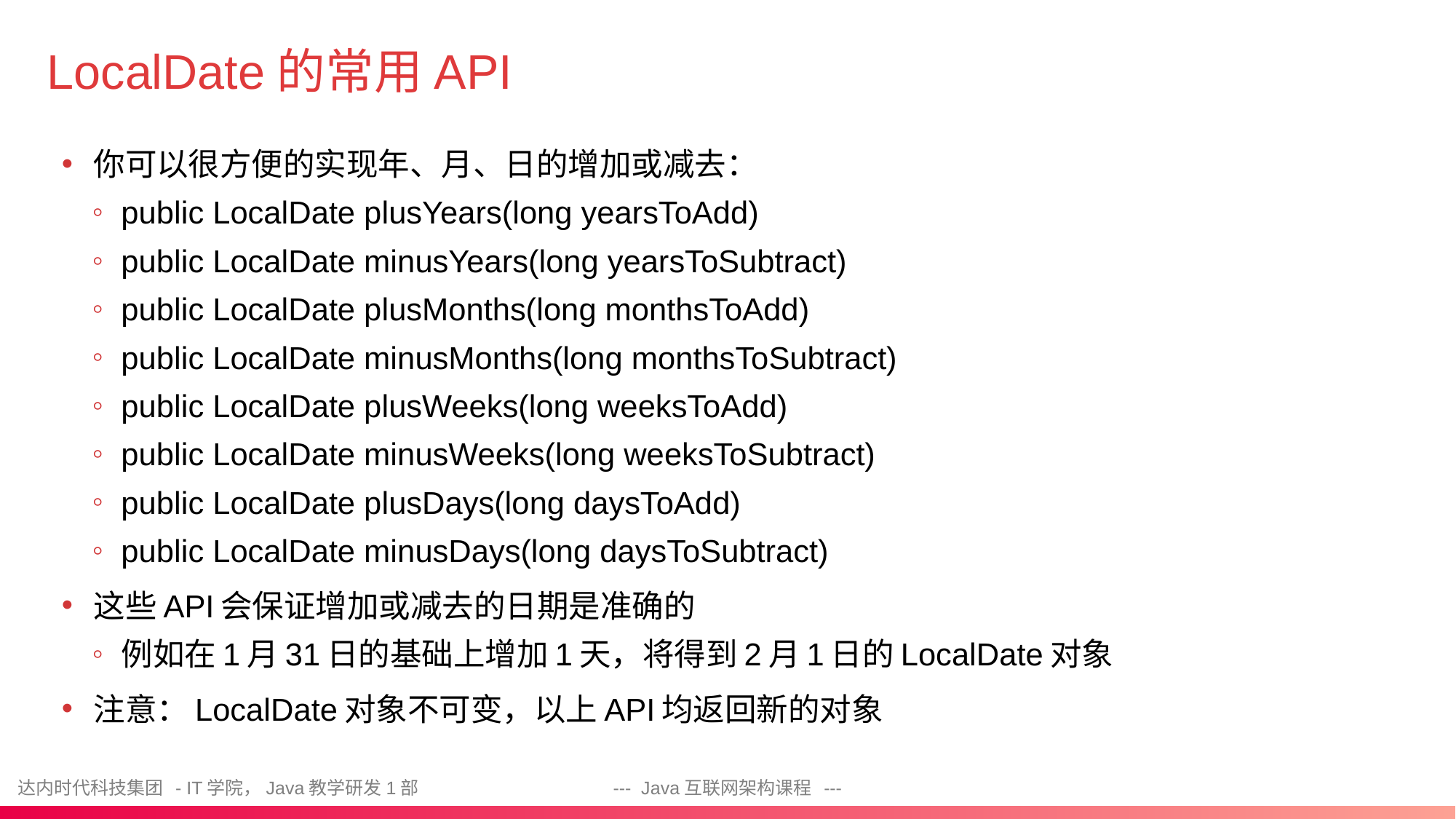

# LocalDate的常用API
你可以很方便的实现年、月、日的增加或减去：
public LocalDate plusYears(long yearsToAdd)
public LocalDate minusYears(long yearsToSubtract)
public LocalDate plusMonths(long monthsToAdd)
public LocalDate minusMonths(long monthsToSubtract)
public LocalDate plusWeeks(long weeksToAdd)
public LocalDate minusWeeks(long weeksToSubtract)
public LocalDate plusDays(long daysToAdd)
public LocalDate minusDays(long daysToSubtract)
这些API会保证增加或减去的日期是准确的
例如在1月31日的基础上增加1天，将得到2月1日的LocalDate对象
注意：LocalDate对象不可变，以上API均返回新的对象